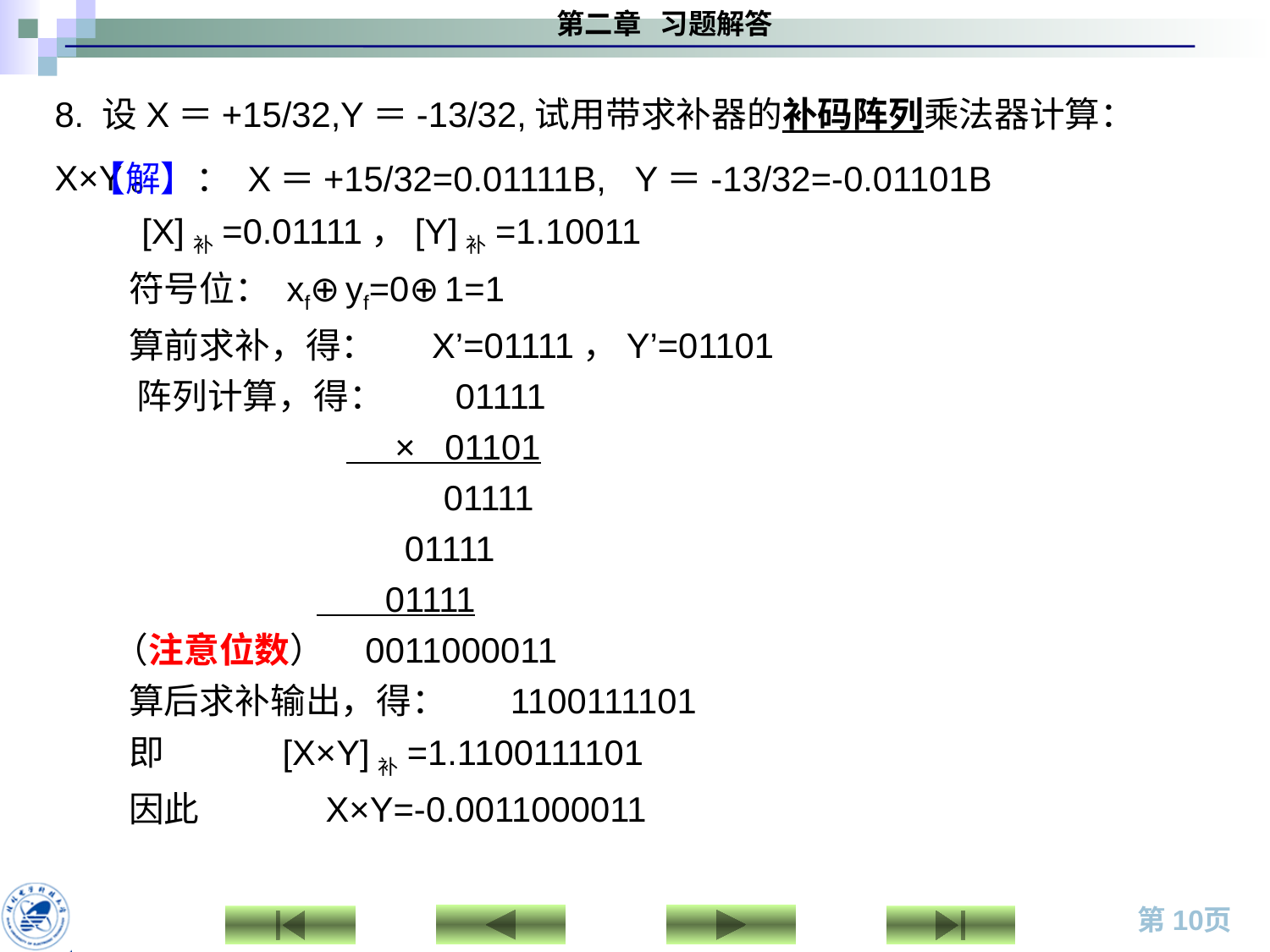

8. 设X＝+15/32,Y＝-13/32,试用带求补器的补码阵列乘法器计算：X×Y。
 【解】： X＝+15/32=0.01111B,   Y＝-13/32=-0.01101B
       [X]补=0.01111，[Y]补=1.10011
      符号位： xf⊕yf=0⊕1=1
      算前求补，得：      X’=01111，Y’=01101
       阵列计算，得：        01111
                                 ×   01101
                                      01111
                                  01111
                                01111
    （注意位数）    0011000011
      算后求补输出，得：       1100111101
      即              [X×Y]补=1.1100111101
      因此               X×Y=-0.0011000011